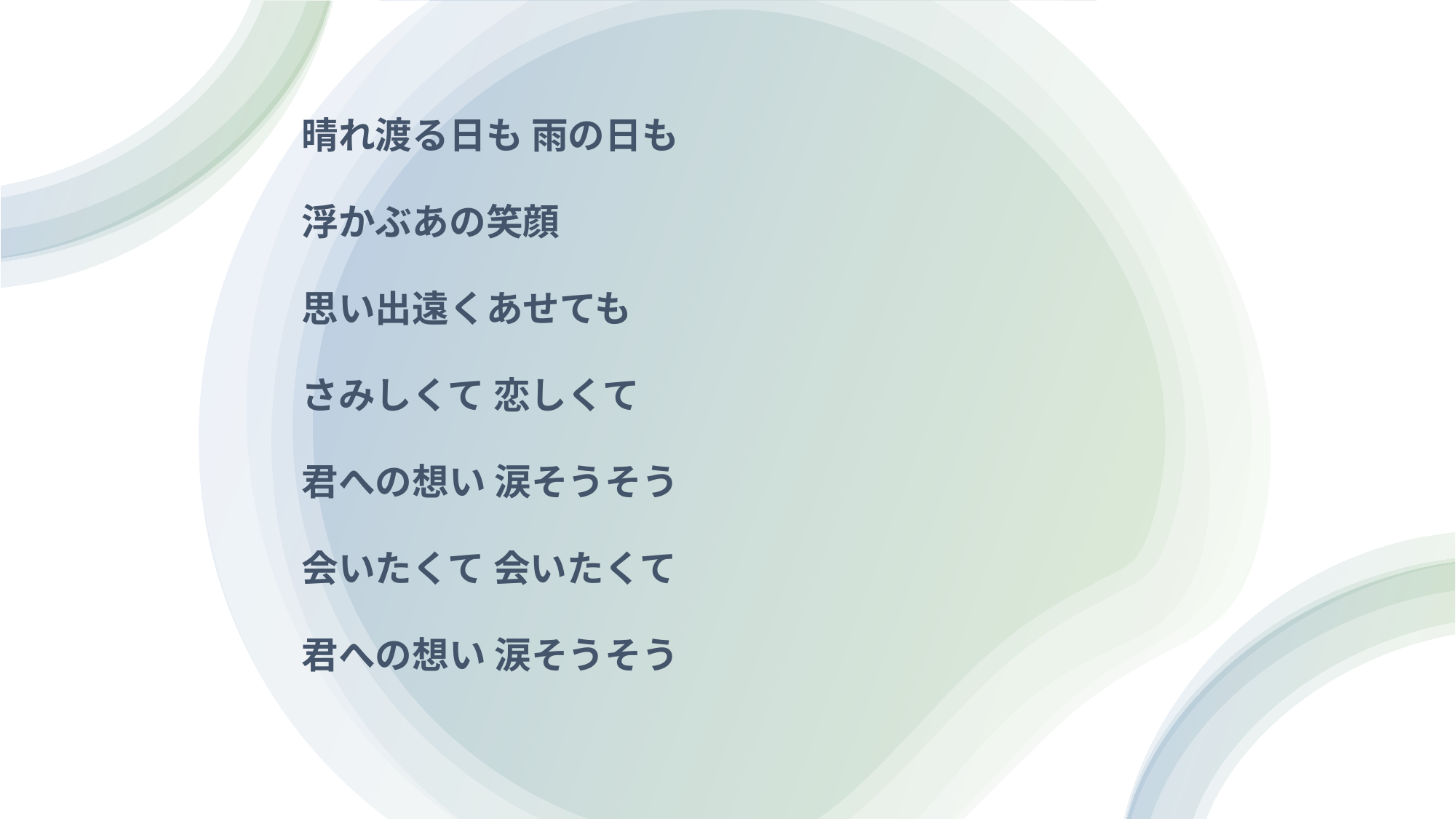

晴れ渡る日も 雨の日も
浮かぶあの笑顔
思い出遠くあせても
さみしくて 恋しくて
君への想い 涙そうそう
会いたくて 会いたくて
君への想い 涙そうそう